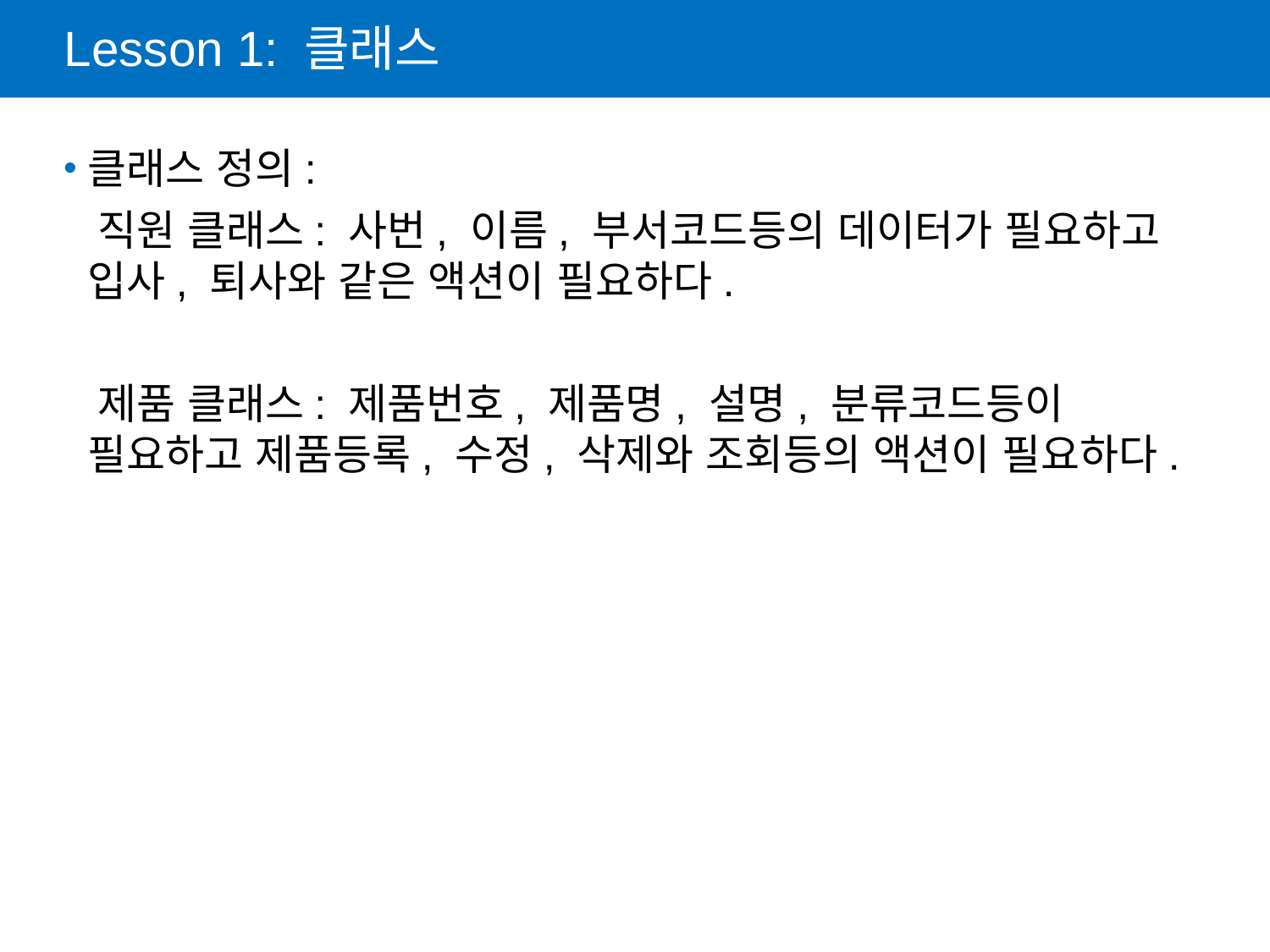

# Lesson 1: 클래스
클래스 정의:
  직원 클래스: 사번, 이름, 부서코드등의 데이터가 필요하고 입사, 퇴사와 같은 액션이 필요하다.

  제품 클래스: 제품번호, 제품명, 설명, 분류코드등이 필요하고 제품등록, 수정, 삭제와 조회등의 액션이 필요하다.